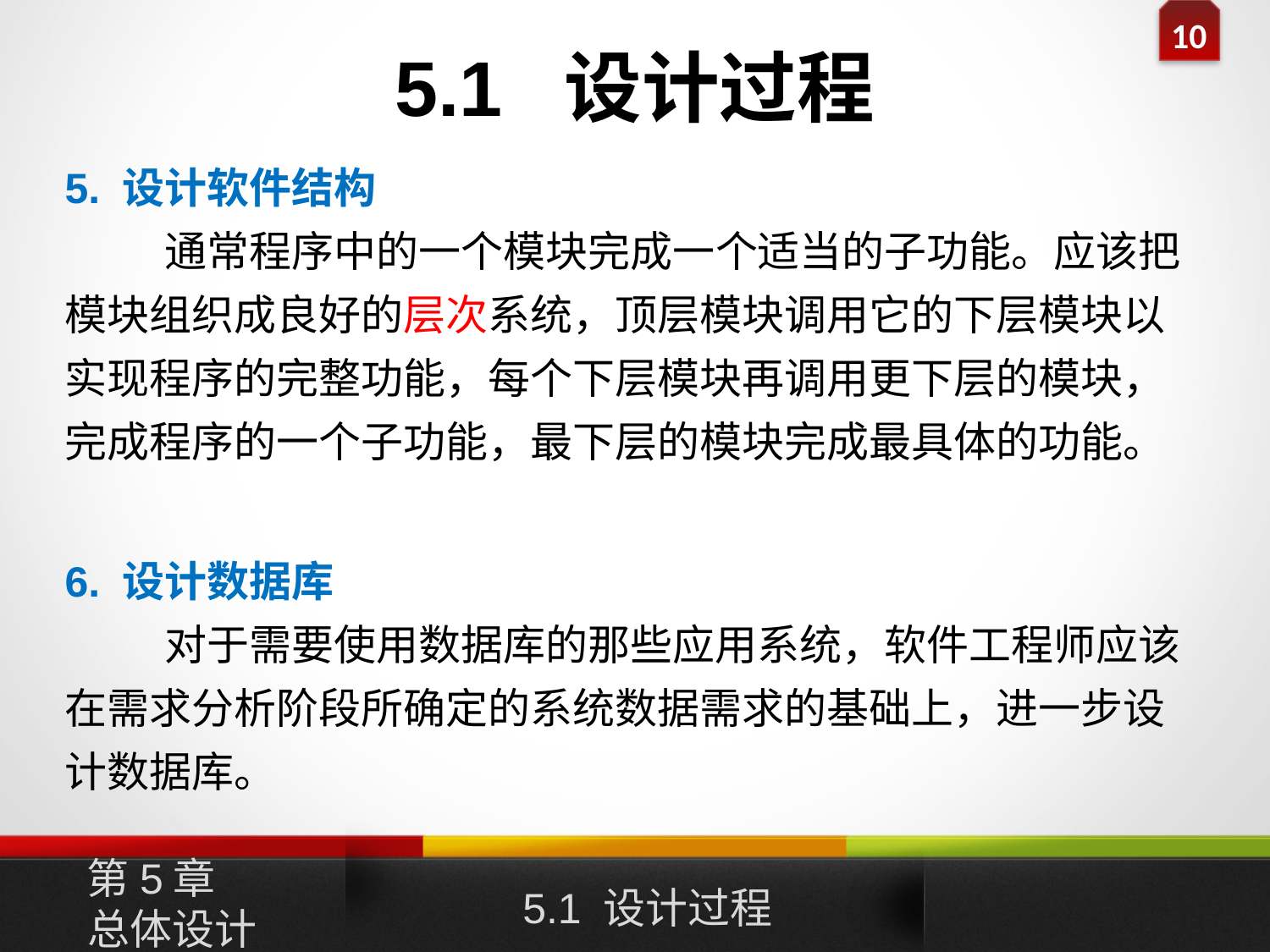

# 5.1  设计过程
5. 设计软件结构
通常程序中的一个模块完成一个适当的子功能。应该把模块组织成良好的层次系统，顶层模块调用它的下层模块以实现程序的完整功能，每个下层模块再调用更下层的模块，完成程序的一个子功能，最下层的模块完成最具体的功能。

6. 设计数据库
对于需要使用数据库的那些应用系统，软件工程师应该在需求分析阶段所确定的系统数据需求的基础上，进一步设计数据库。
第5章
总体设计
5.1 设计过程